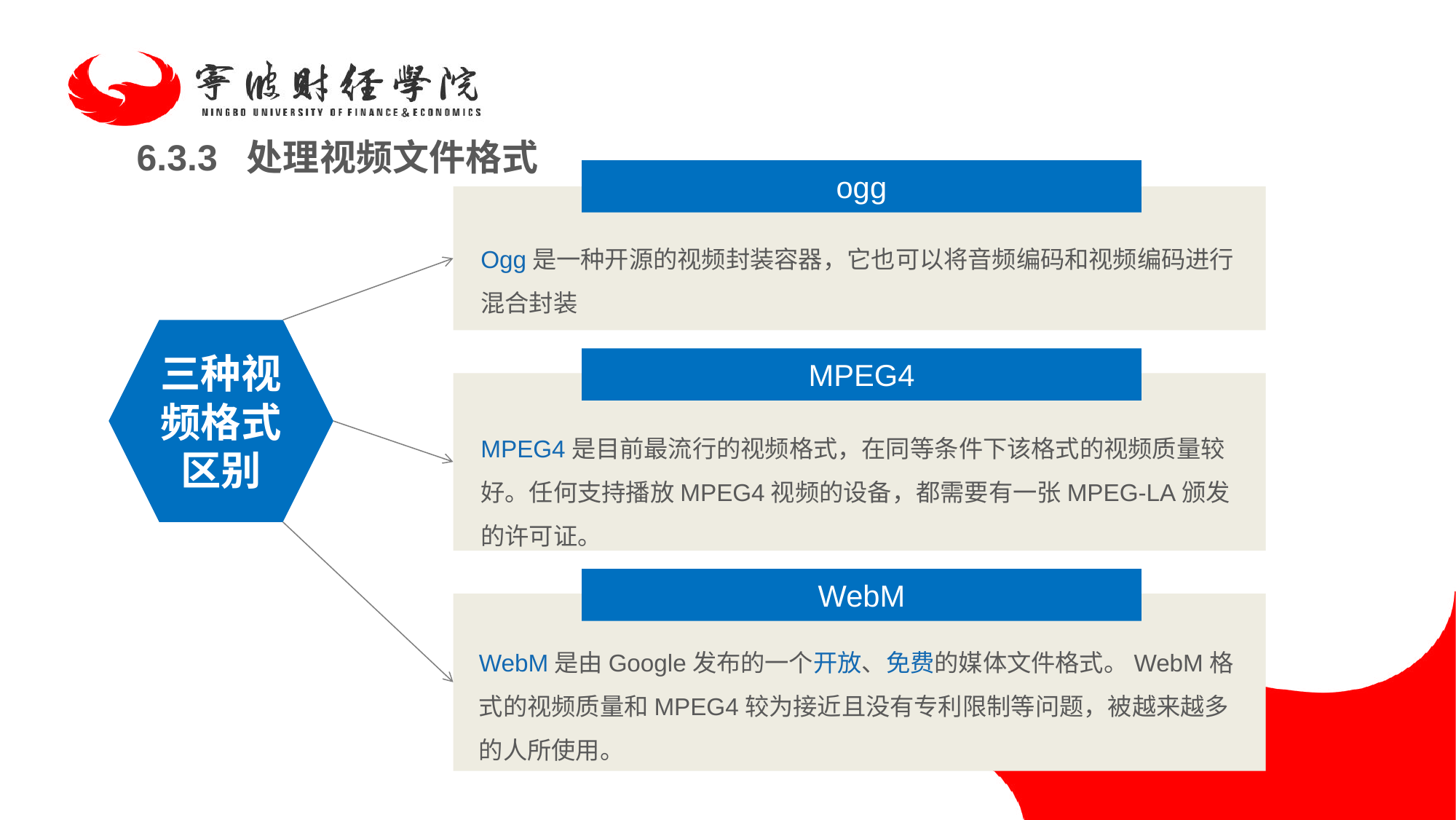

6.3.3  处理视频文件格式
ogg

Ogg是一种开源的视频封装容器，它也可以将音频编码和视频编码进行混合封装
三种视频格式区别
MPEG4

MPEG4是目前最流行的视频格式，在同等条件下该格式的视频质量较好。任何支持播放MPEG4视频的设备，都需要有一张MPEG-LA颁发的许可证。
WebM

WebM是由Google发布的一个开放、免费的媒体文件格式。WebM格式的视频质量和MPEG4较为接近且没有专利限制等问题，被越来越多的人所使用。